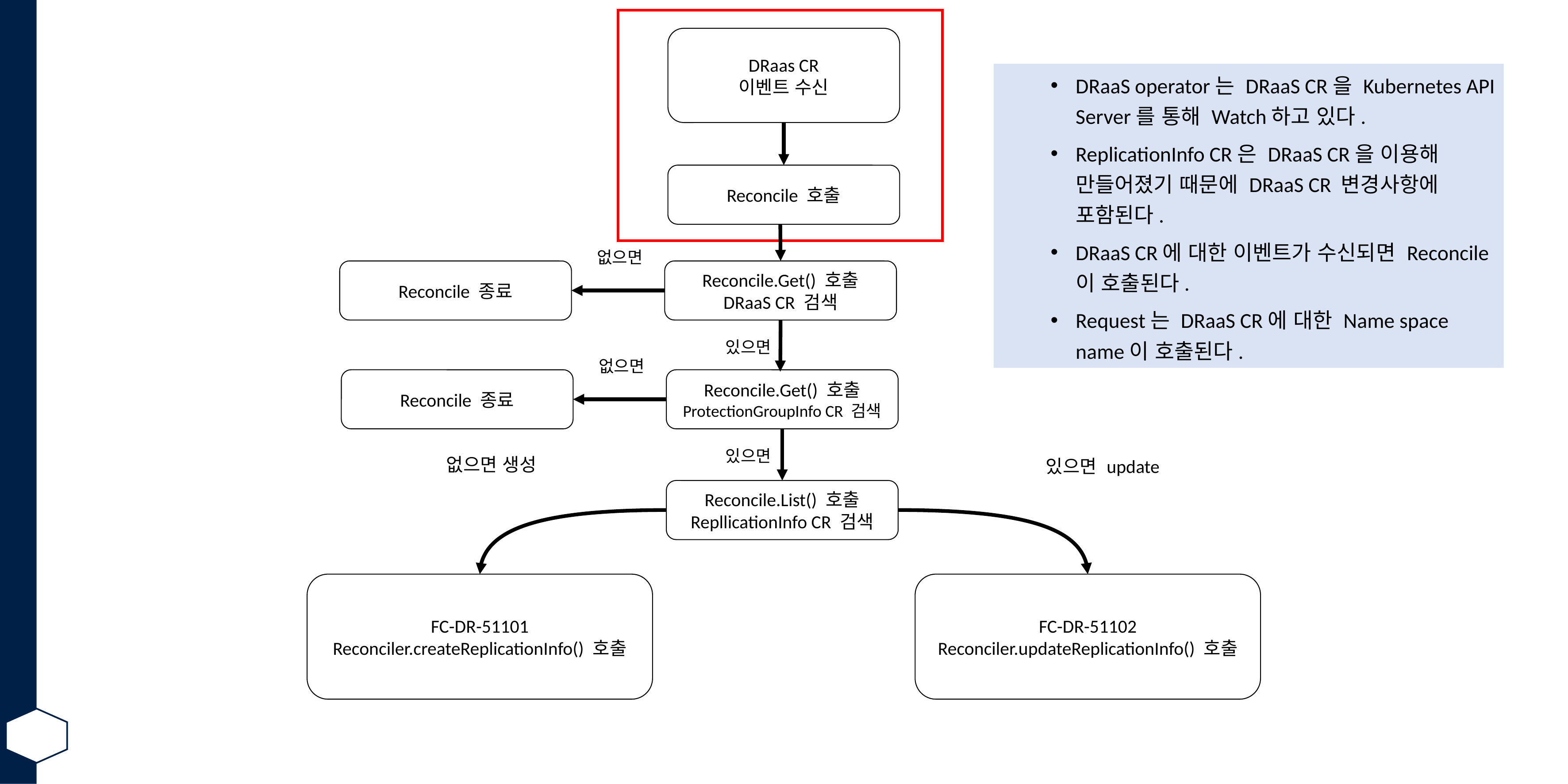

DRaas CR
이벤트 수신
DRaaS operator는 DRaaS CR을 Kubernetes API Server를 통해 Watch하고 있다.
ReplicationInfo CR은 DRaaS CR을 이용해 만들어졌기 때문에 DRaaS CR 변경사항에 포함된다.
DRaaS CR에 대한 이벤트가 수신되면 Reconcile이 호출된다.
Request는 DRaaS CR에 대한 Name space name이 호출된다.
Reconcile 호출
없으면
Reconcile 종료
Reconcile.Get() 호출
DRaaS CR 검색
있으면
없으면
Reconcile 종료
Reconcile.Get() 호출
ProtectionGroupInfo CR 검색
있으면
없으면 생성
있으면 update
Reconcile.List() 호출
RepllicationInfo CR 검색
FC-DR-51101
Reconciler.createReplicationInfo() 호출
FC-DR-51102
Reconciler.updateReplicationInfo() 호출